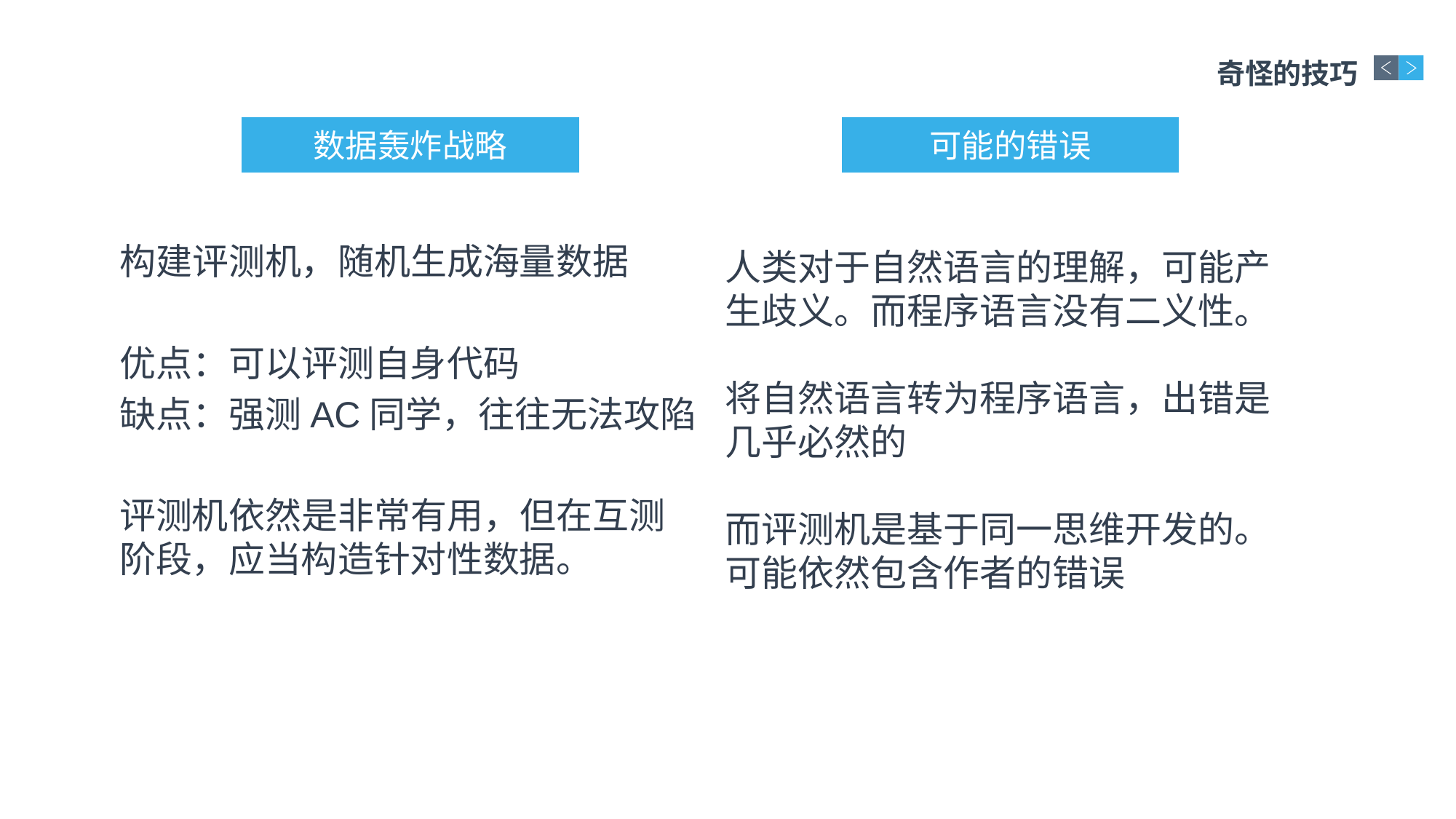

奇怪的技巧

数据轰炸战略
可能的错误
构建评测机，随机生成海量数据

优点：可以评测自身代码
缺点：强测AC同学，往往无法攻陷

评测机依然是非常有用，但在互测阶段，应当构造针对性数据。

人类对于自然语言的理解，可能产生歧义。而程序语言没有二义性。

将自然语言转为程序语言，出错是几乎必然的

而评测机是基于同一思维开发的。可能依然包含作者的错误